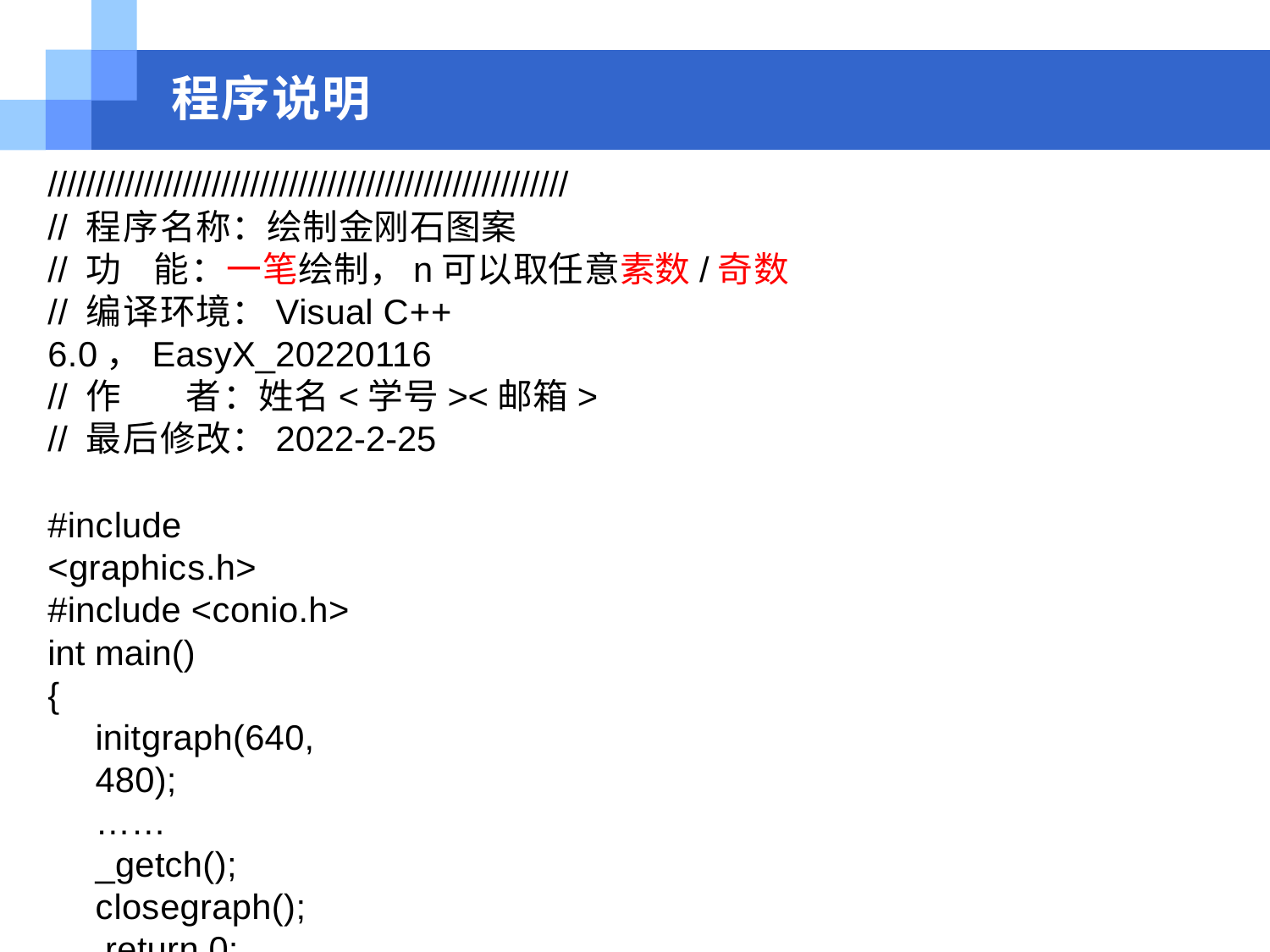

# 程序说明
//////////////////////////////////////////////////////
// 程序名称：绘制金刚石图案
// 功	能：一笔绘制，n可以取任意素数/奇数
// 编译环境：Visual C++ 6.0，EasyX_20220116
// 作	者：姓名<学号><邮箱>
// 最后修改：2022-2-25

#include <graphics.h>  #include <conio.h>
int main()
{
initgraph(640, 480);
……
_getch();  closegraph();  return 0;
}